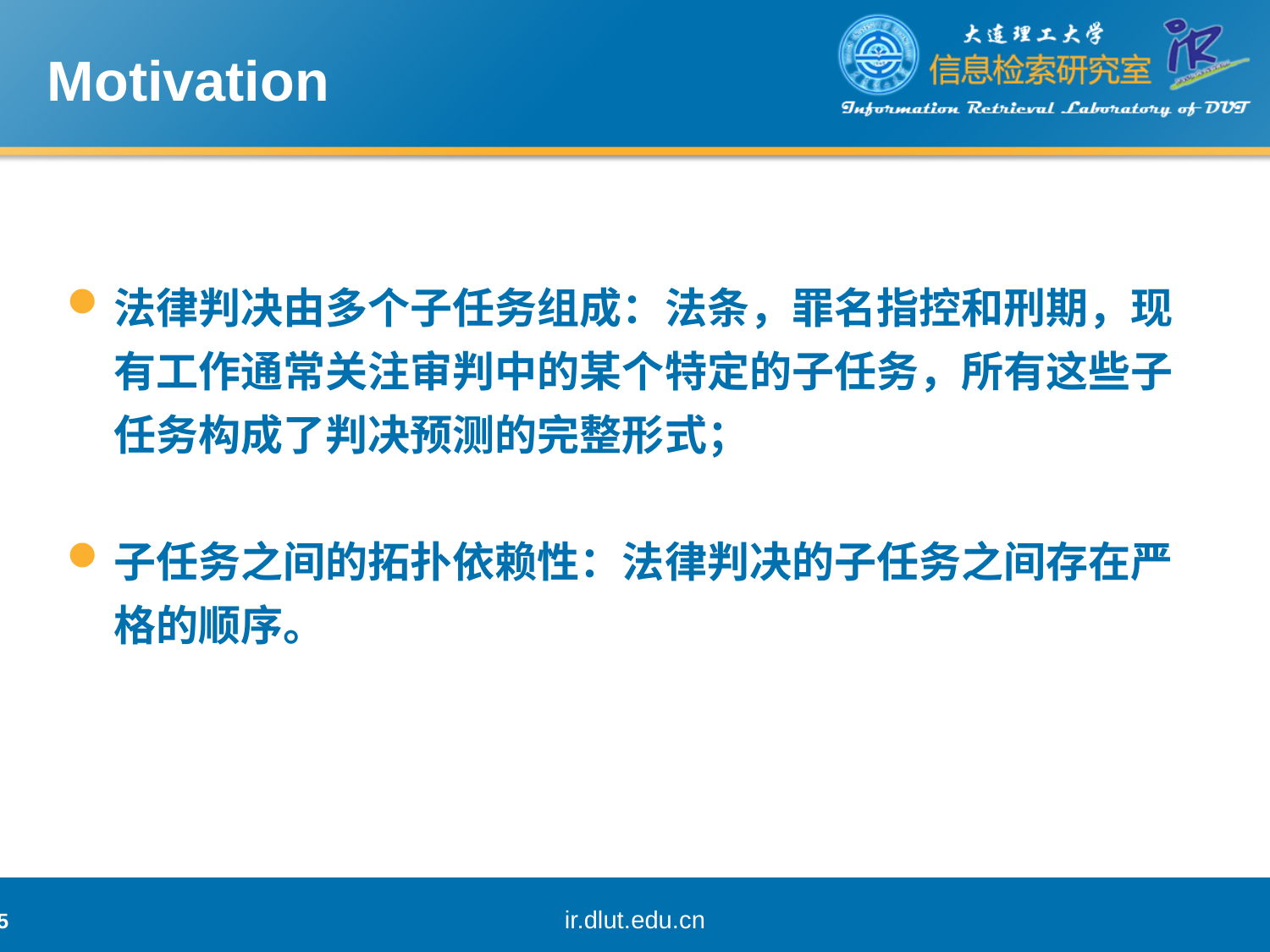

Motivation

法律判决由多个子任务组成：法条，罪名指控和刑期，现有工作通常关注审判中的某个特定的子任务，所有这些子任务构成了判决预测的完整形式；

子任务之间的拓扑依赖性：法律判决的子任务之间存在严格的顺序。